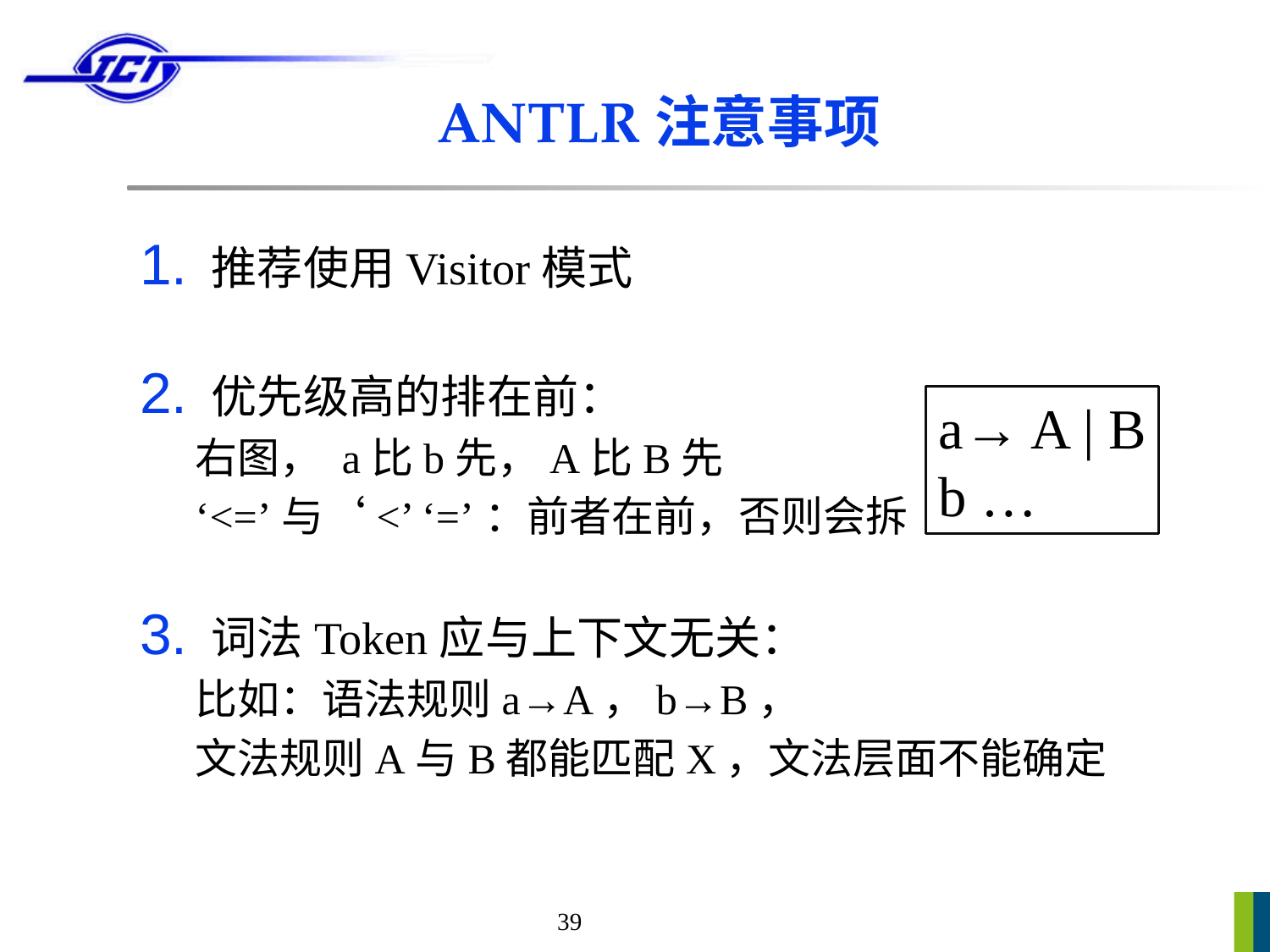

# ANTLR注意事项
推荐使用Visitor模式

优先级高的排在前：
右图， a比b先，A比B先
‘<=’与‘<’ ‘=’：前者在前，否则会拆

词法Token应与上下文无关：
比如：语法规则a→A，b→B，
文法规则A与B都能匹配X，文法层面不能确定

a→ A | B
b …